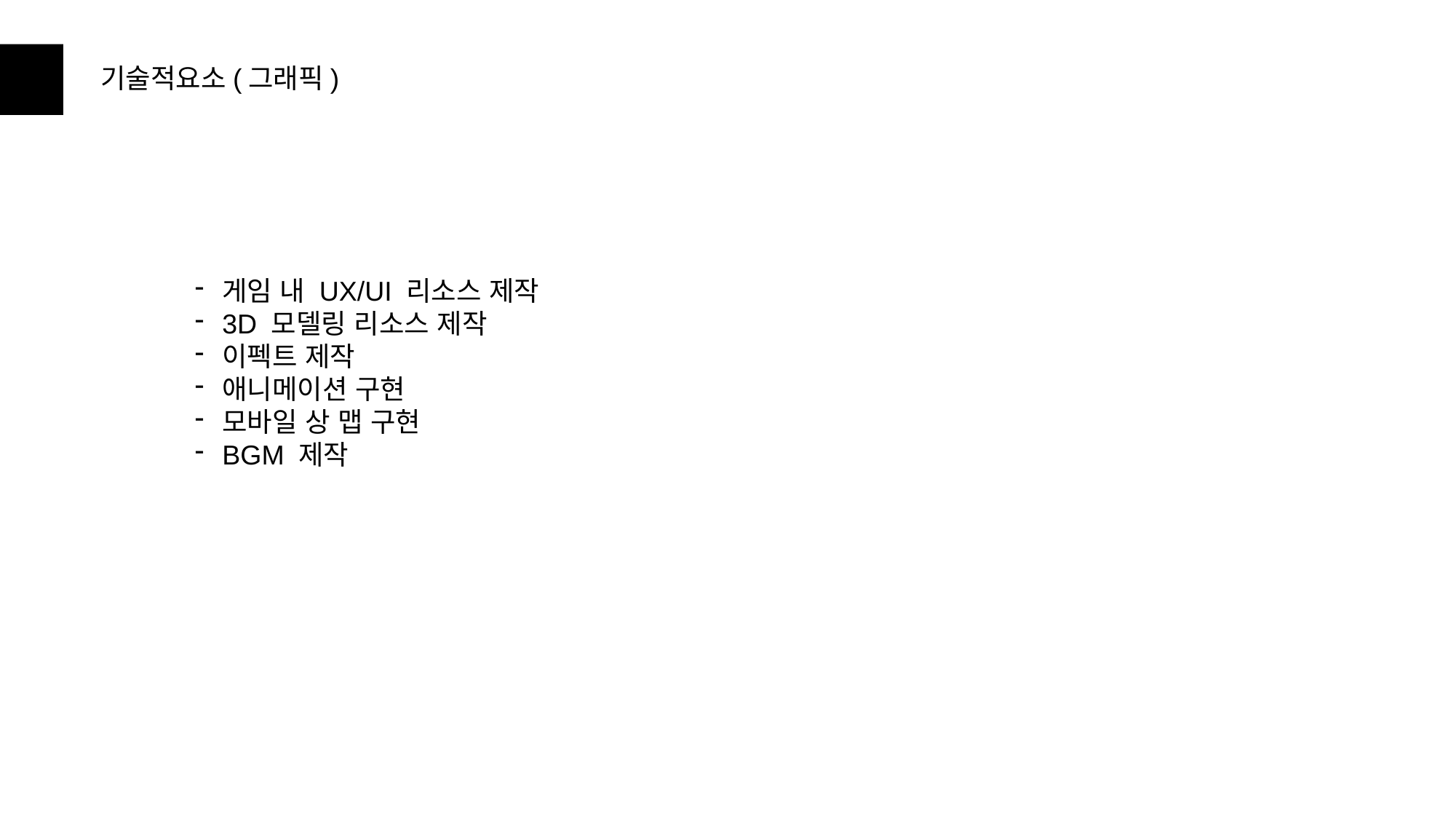

기술적요소(그래픽)
게임 내 UX/UI 리소스 제작
3D 모델링 리소스 제작
이펙트 제작
애니메이션 구현
모바일 상 맵 구현
BGM 제작